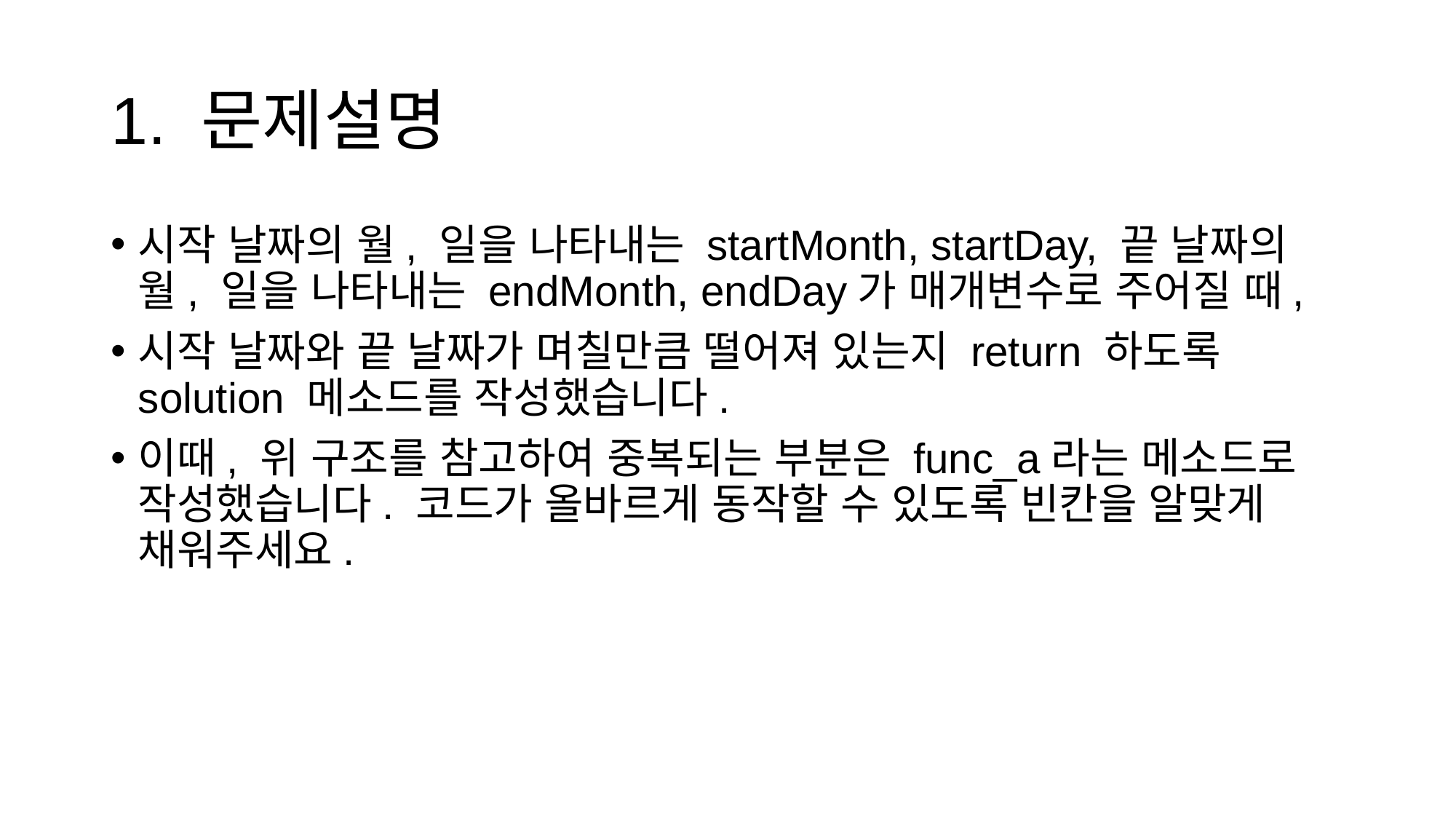

# 1. 문제설명
시작 날짜의 월, 일을 나타내는 startMonth, startDay, 끝 날짜의 월, 일을 나타내는 endMonth, endDay가 매개변수로 주어질 때,
시작 날짜와 끝 날짜가 며칠만큼 떨어져 있는지 return 하도록 solution 메소드를 작성했습니다.
이때, 위 구조를 참고하여 중복되는 부분은 func_a라는 메소드로 작성했습니다. 코드가 올바르게 동작할 수 있도록 빈칸을 알맞게 채워주세요.